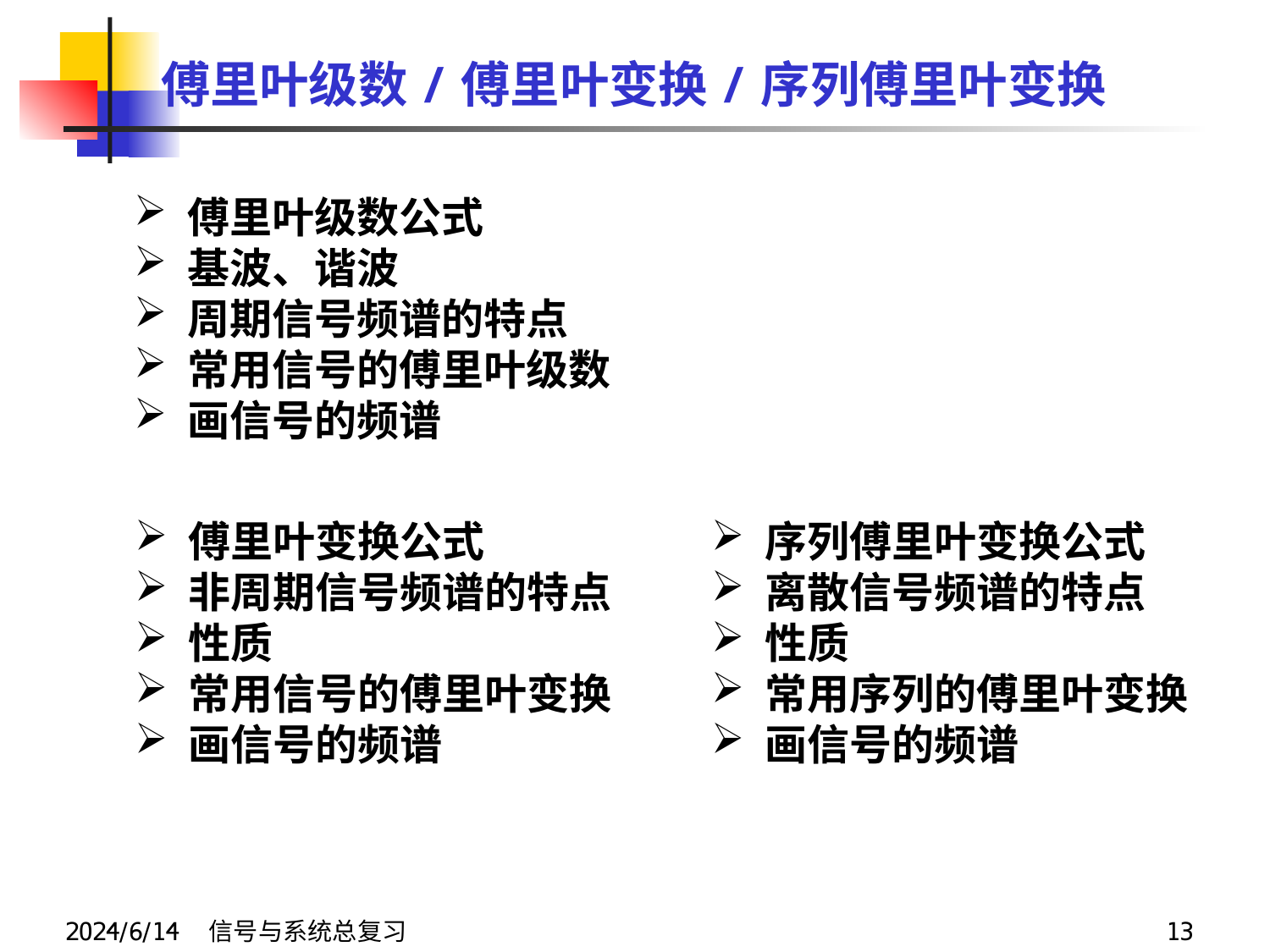

傅里叶级数/傅里叶变换/序列傅里叶变换
 傅里叶级数公式
 基波、谐波
 周期信号频谱的特点
 常用信号的傅里叶级数
 画信号的频谱
 傅里叶变换公式
 非周期信号频谱的特点
 性质
 常用信号的傅里叶变换
 画信号的频谱
 序列傅里叶变换公式
 离散信号频谱的特点
 性质
 常用序列的傅里叶变换
 画信号的频谱
2024/6/14   信号与系统总复习
13